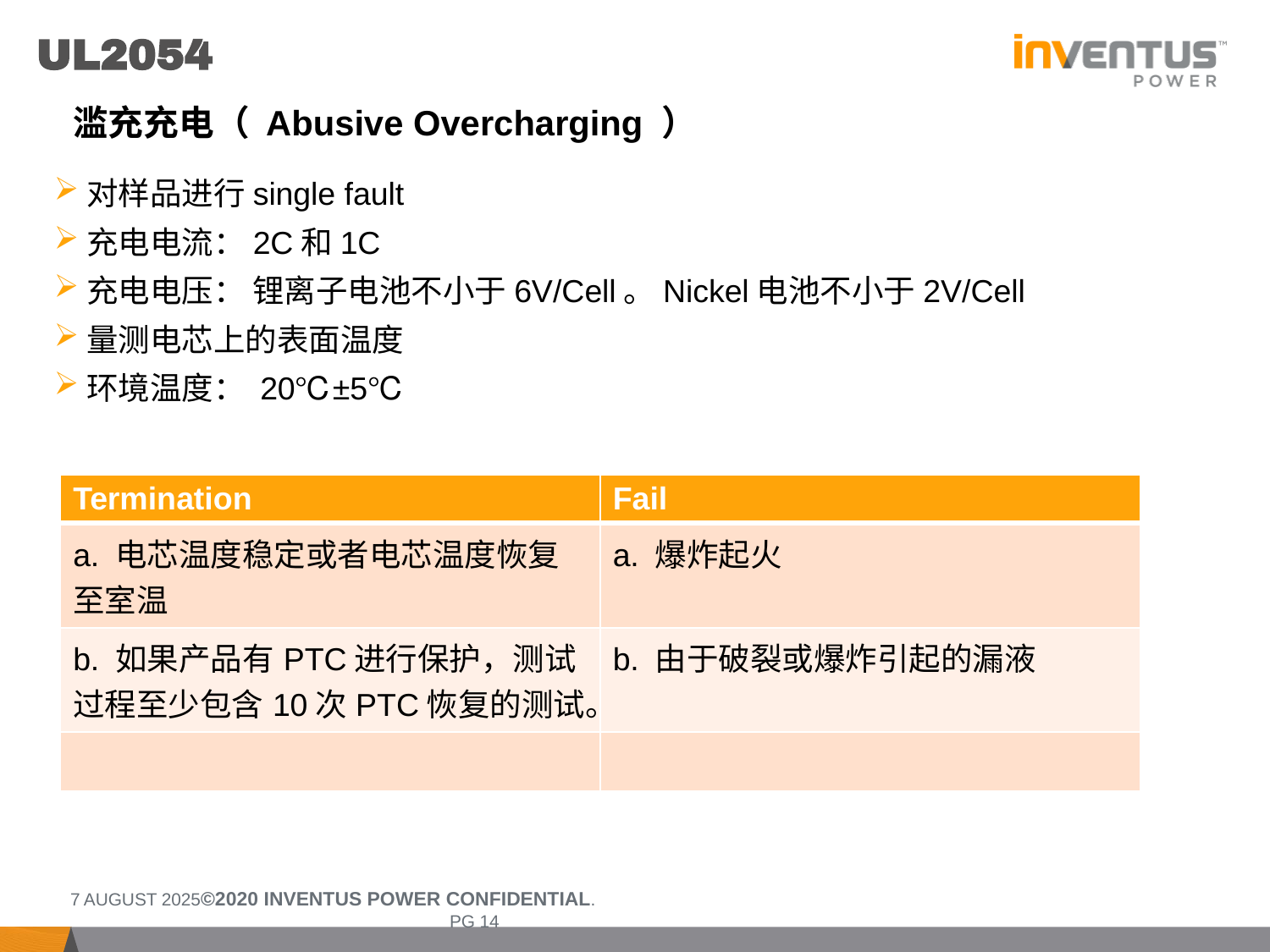

# UL2054
滥充充电（ Abusive Overcharging ）
对样品进行single fault
充电电流：2C和1C
充电电压： 锂离子电池不小于6V/Cell。Nickel电池不小于2V/Cell
量测电芯上的表面温度
环境温度： 20℃±5℃

| Termination | Fail |
| --- | --- |
| a. 电芯温度稳定或者电芯温度恢复至室温 | a. 爆炸起火 |
| b. 如果产品有PTC进行保护，测试过程至少包含10次PTC恢复的测试。 | b. 由于破裂或爆炸引起的漏液 |
|  |  |